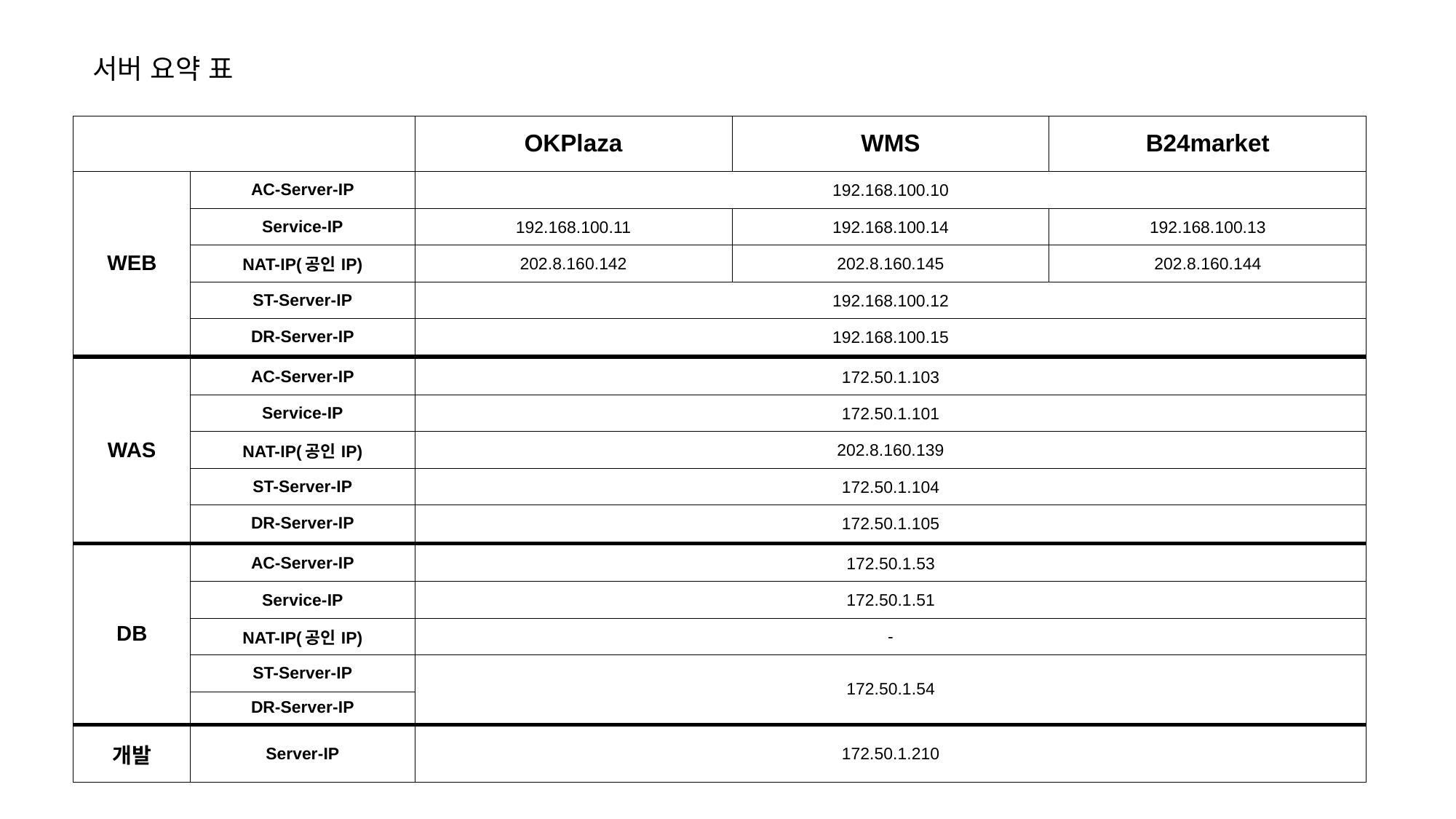

서버 요약 표
|  |  | OKPlaza | WMS | B24market |
| --- | --- | --- | --- | --- |
| WEB | AC-Server-IP | 192.168.100.10 |  |  |
|  | Service-IP | 192.168.100.11 | 192.168.100.14 | 192.168.100.13 |
|  | NAT-IP(공인IP) | 202.8.160.142 | 202.8.160.145 | 202.8.160.144 |
|  | ST-Server-IP | 192.168.100.12 |  |  |
|  | DR-Server-IP | 192.168.100.15 |  |  |
|  |  |  |  |  |
| WAS | AC-Server-IP | 172.50.1.103 |  |  |
|  | Service-IP | 172.50.1.101 |  |  |
|  | NAT-IP(공인IP) | 202.8.160.139 |  |  |
|  | ST-Server-IP | 172.50.1.104 |  |  |
|  | DR-Server-IP | 172.50.1.105 |  |  |
|  |  |  |  |  |
| DB | AC-Server-IP | 172.50.1.53 |  |  |
|  | Service-IP | 172.50.1.51 |  |  |
|  | NAT-IP(공인IP) | - |  |  |
|  | ST-Server-IP | 172.50.1.54 |  |  |
|  | DR-Server-IP |  |  |  |
|  |  |  |  |  |
| 개발 | Server-IP | 172.50.1.210 |  |  |